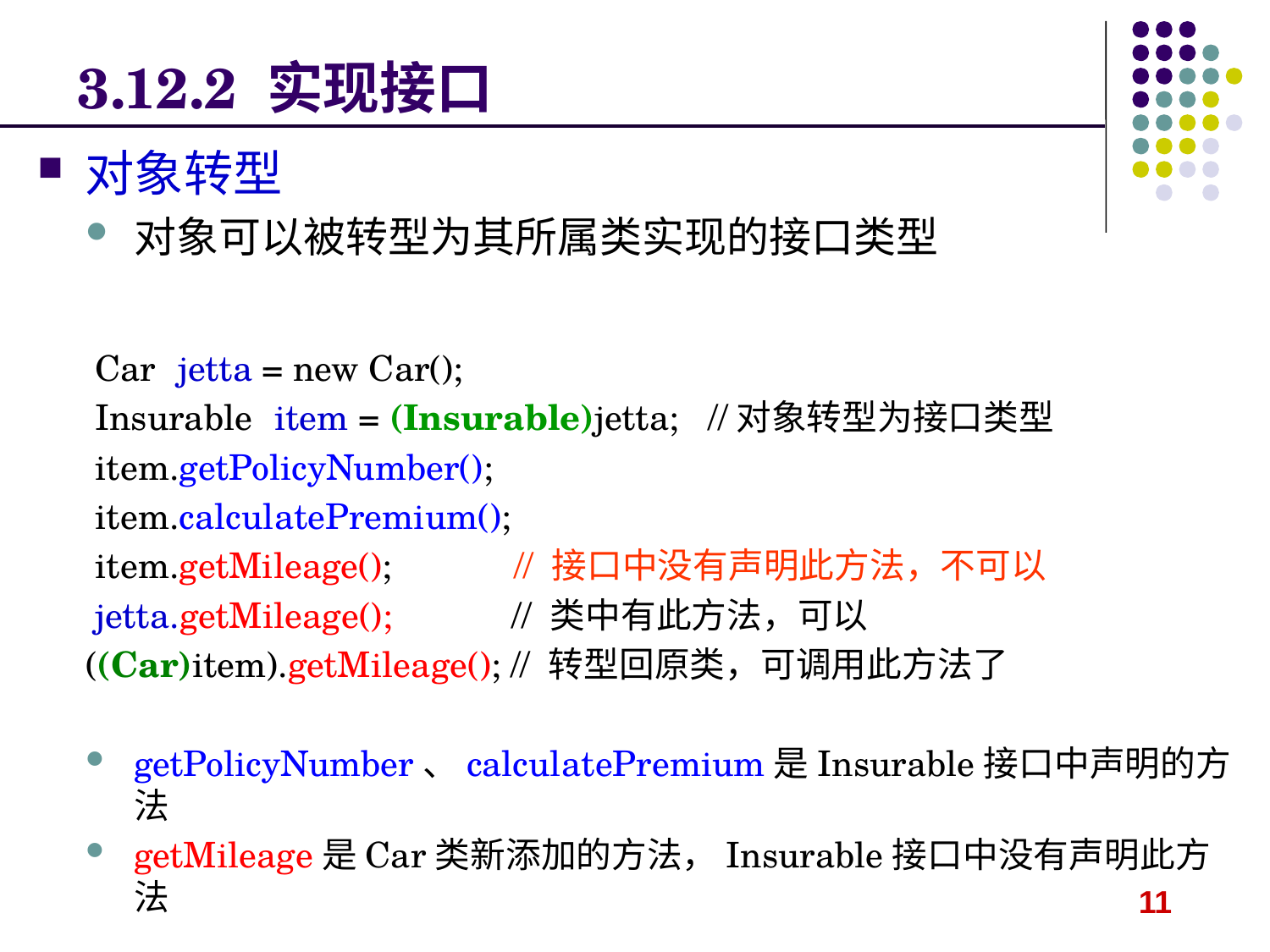

# 3.12.2 实现接口
对象转型
对象可以被转型为其所属类实现的接口类型

 Car  jetta = new Car();
 Insurable  item = (Insurable)jetta;   //对象转型为接口类型
 item.getPolicyNumber();
 item.calculatePremium();
 item.getMileage();           // 接口中没有声明此方法，不可以
 jetta.getMileage();           // 类中有此方法，可以
((Car)item).getMileage(); // 转型回原类，可调用此方法了

getPolicyNumber、calculatePremium是Insurable接口中声明的方法
getMileage是Car类新添加的方法，Insurable接口中没有声明此方法